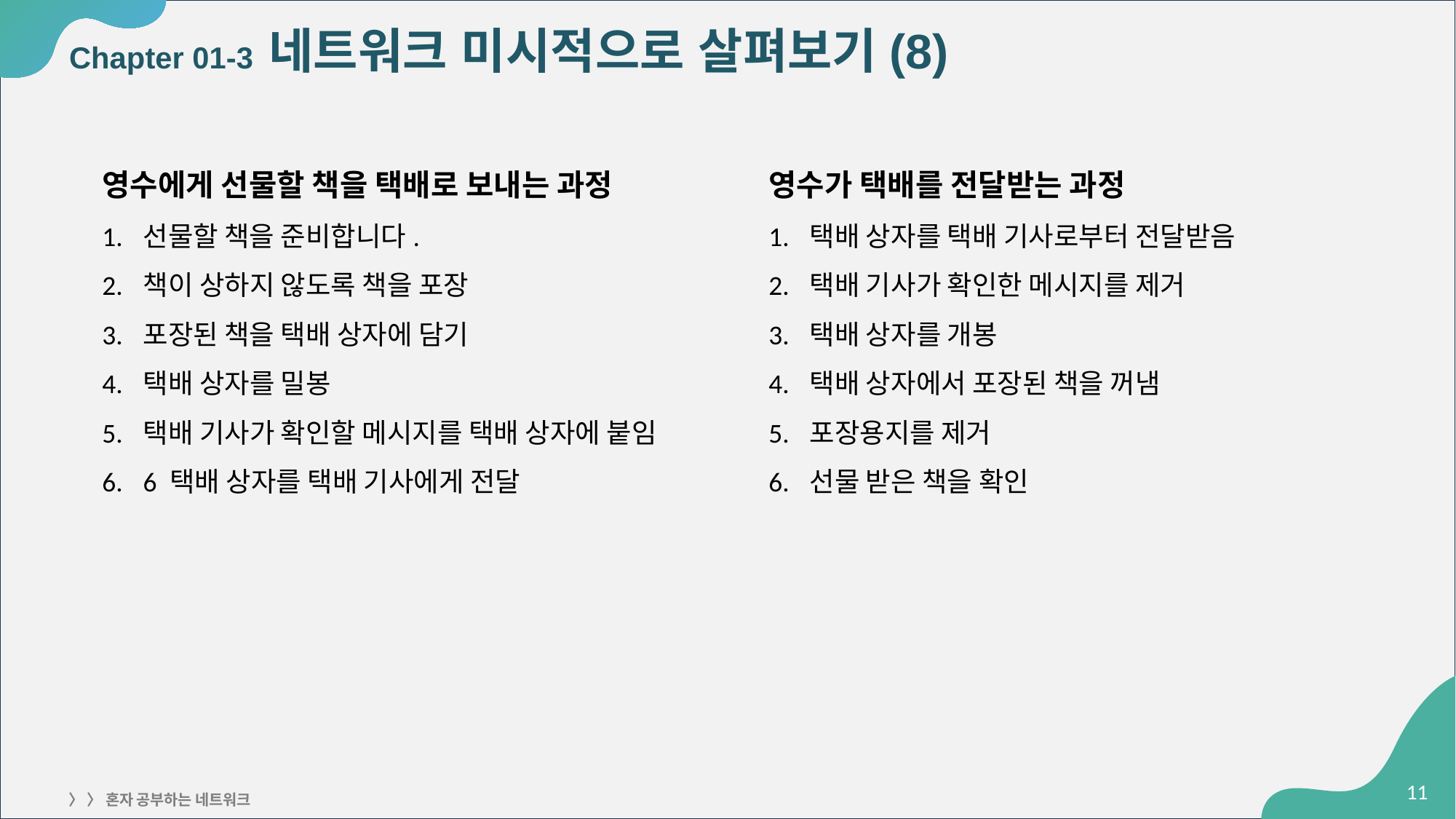

# Chapter 01-3 네트워크 미시적으로 살펴보기(8)
영수에게 선물할 책을 택배로 보내는 과정
선물할 책을 준비합니다.
책이 상하지 않도록 책을 포장
포장된 책을 택배 상자에 담기
택배 상자를 밀봉
택배 기사가 확인할 메시지를 택배 상자에 붙임
6 택배 상자를 택배 기사에게 전달
영수가 택배를 전달받는 과정
택배 상자를 택배 기사로부터 전달받음
택배 기사가 확인한 메시지를 제거
택배 상자를 개봉
택배 상자에서 포장된 책을 꺼냄
포장용지를 제거
선물 받은 책을 확인
11
〉 〉 혼자 공부하는 네트워크